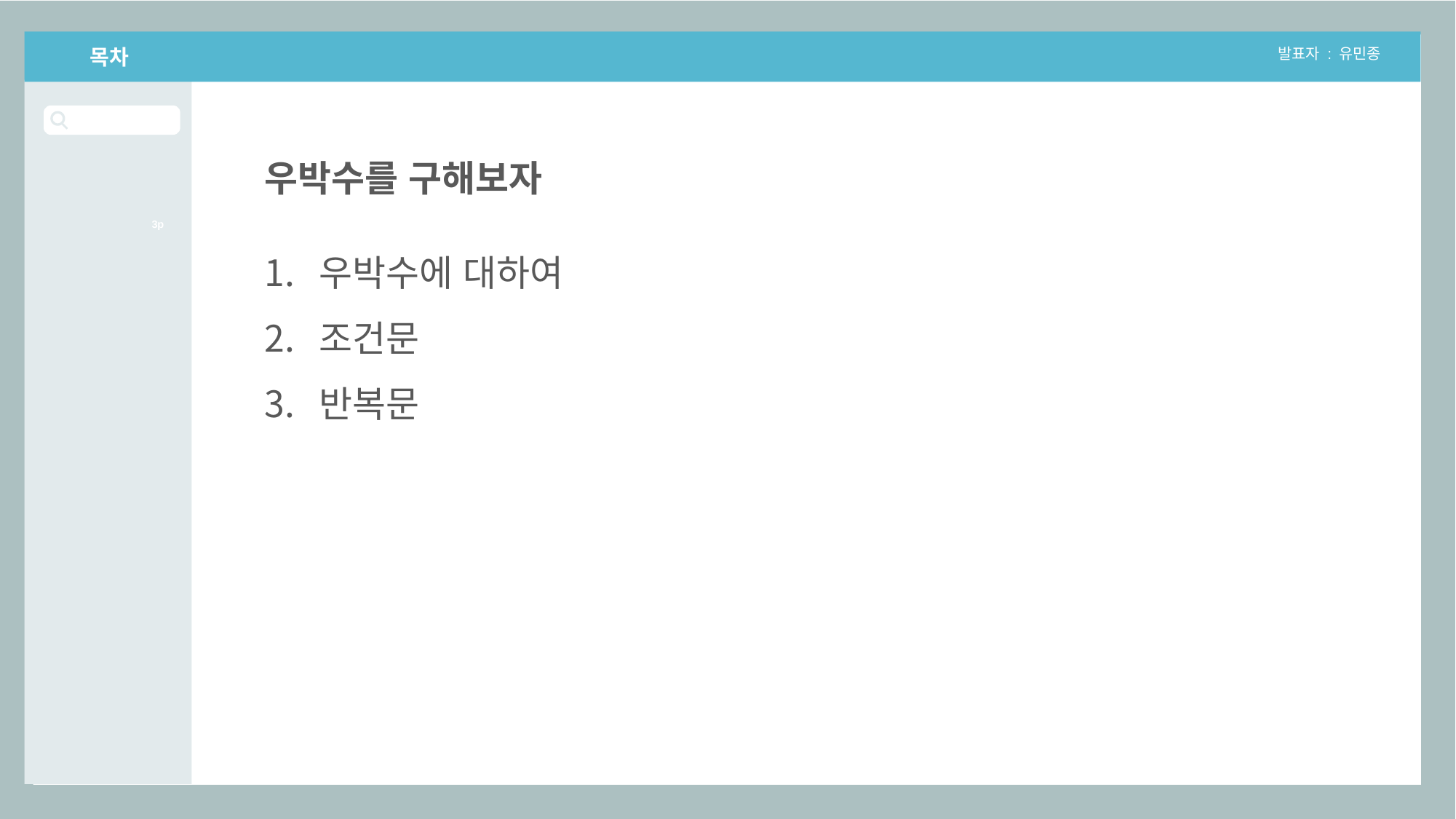

목차
발표자 : 유민종

우박수를 구해보자
3p
우박수에 대하여
조건문
반복문